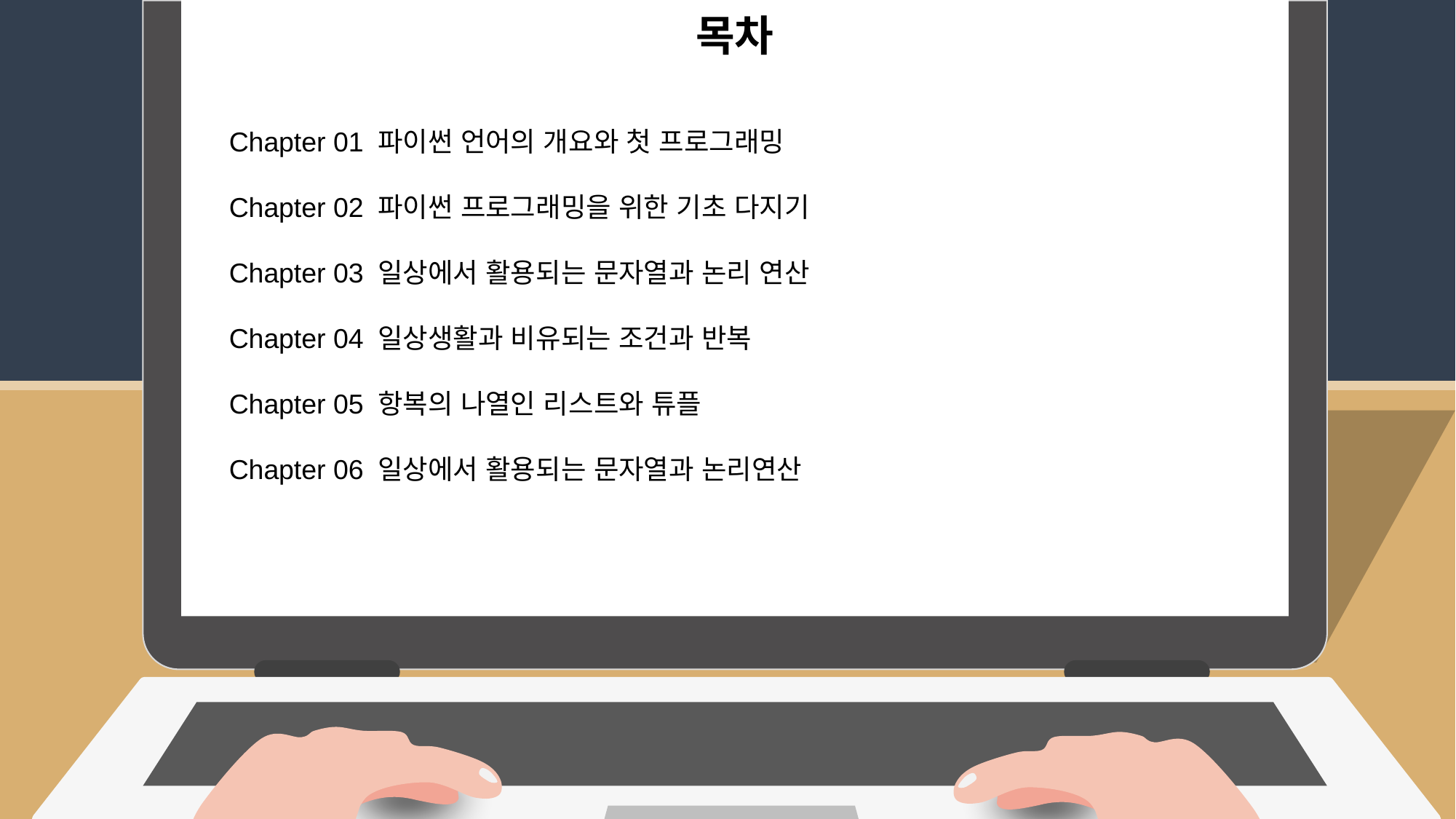

목차
Chapter 01 파이썬 언어의 개요와 첫 프로그래밍

Chapter 02 파이썬 프로그래밍을 위한 기초 다지기

Chapter 03 일상에서 활용되는 문자열과 논리 연산

Chapter 04 일상생활과 비유되는 조건과 반복

Chapter 05 항복의 나열인 리스트와 튜플

Chapter 06 일상에서 활용되는 문자열과 논리연산